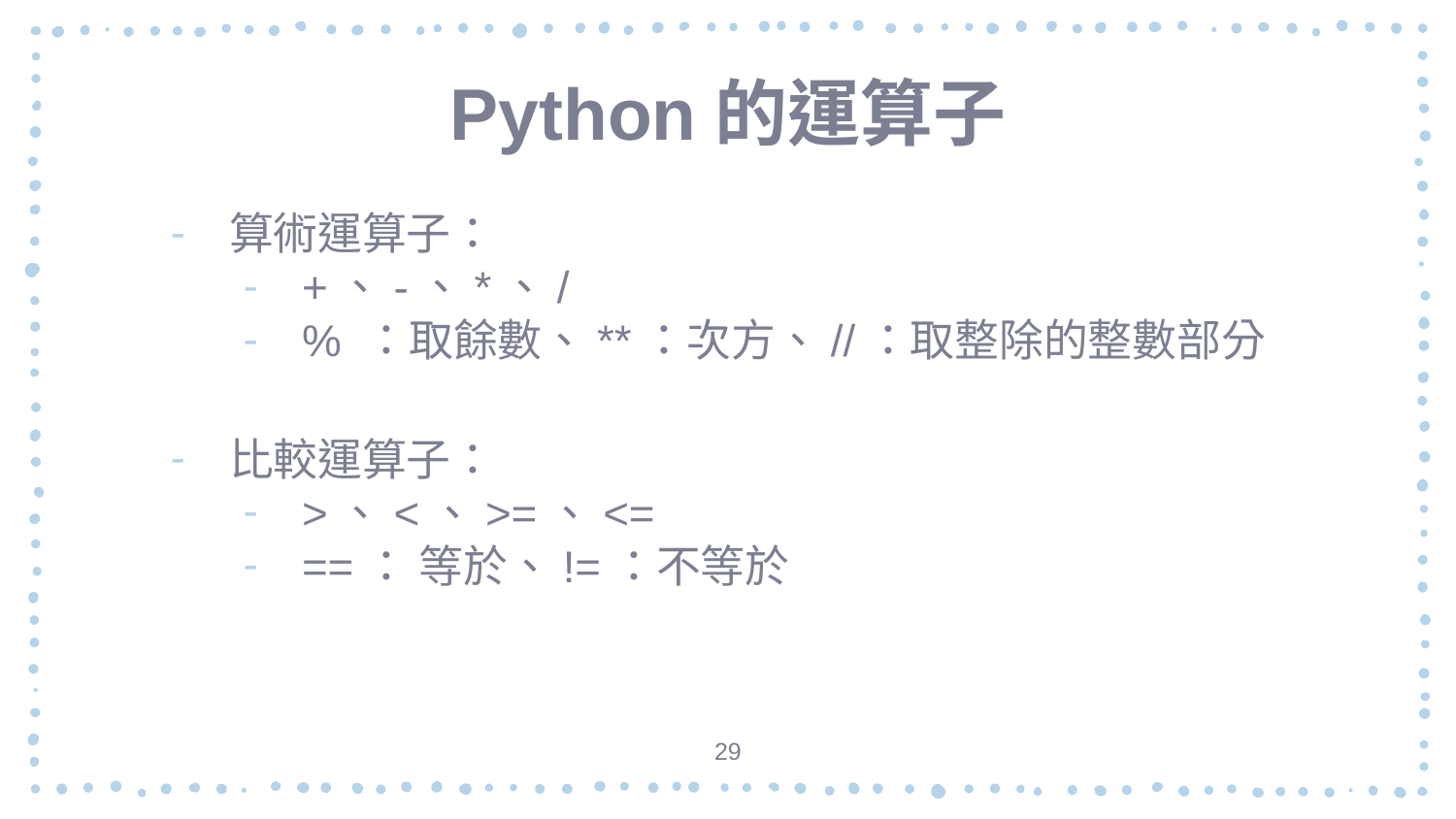

# Python的運算子
算術運算子：
+、-、*、/
% ：取餘數、**：次方、//：取整除的整數部分

比較運算子：
>、<、>=、<=
==： 等於、!=：不等於

29